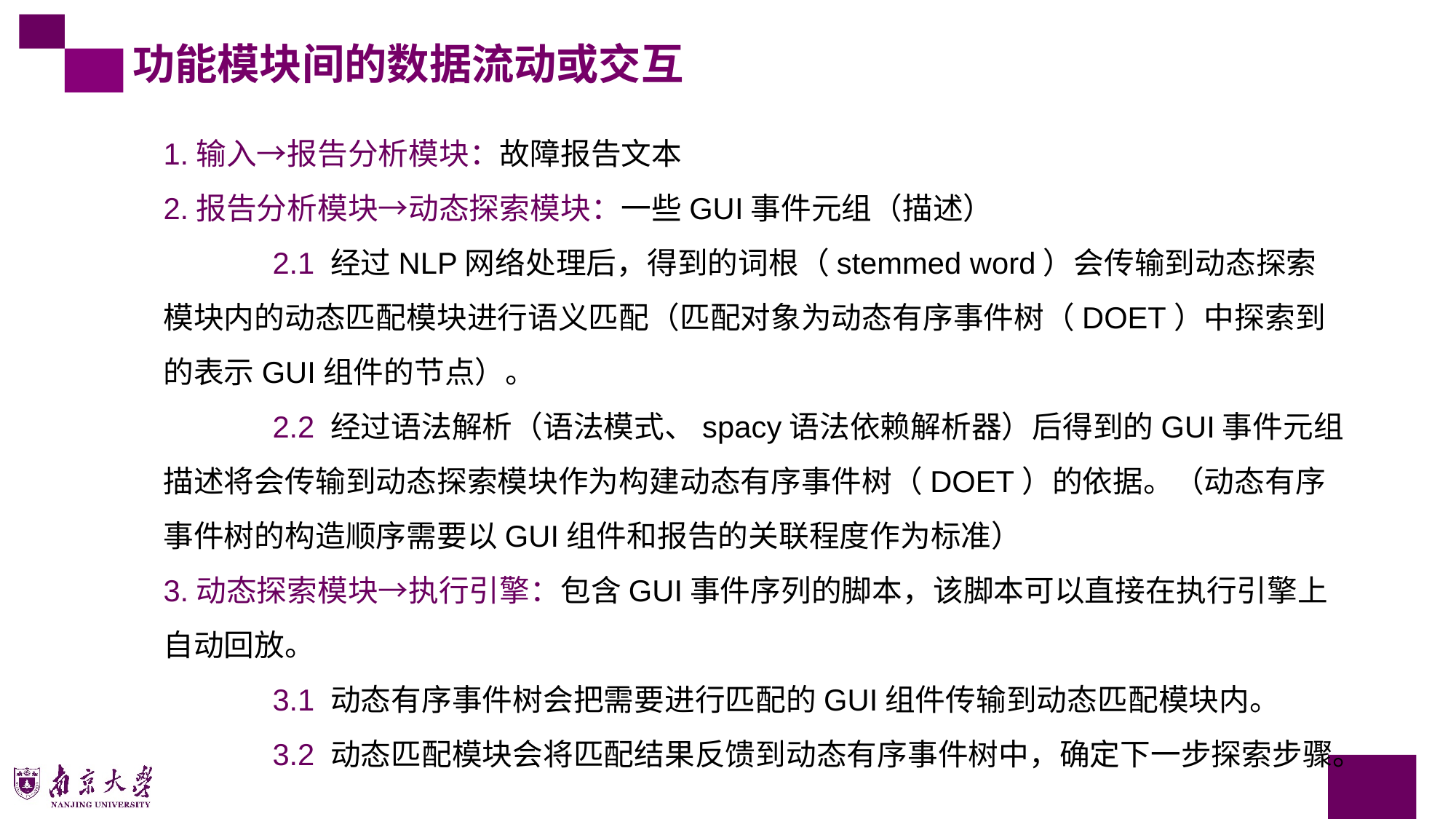

功能模块间的数据流动或交互
1.输入→报告分析模块：故障报告文本
2.报告分析模块→动态探索模块：一些GUI事件元组（描述）
	2.1 经过NLP网络处理后，得到的词根（stemmed word）会传输到动态探索模块内的动态匹配模块进行语义匹配（匹配对象为动态有序事件树（DOET）中探索到的表示GUI组件的节点）。
	2.2 经过语法解析（语法模式、spacy语法依赖解析器）后得到的GUI事件元组描述将会传输到动态探索模块作为构建动态有序事件树（DOET）的依据。（动态有序事件树的构造顺序需要以GUI组件和报告的关联程度作为标准）
3.动态探索模块→执行引擎：包含GUI事件序列的脚本，该脚本可以直接在执行引擎上自动回放。
	3.1 动态有序事件树会把需要进行匹配的GUI组件传输到动态匹配模块内。
	3.2 动态匹配模块会将匹配结果反馈到动态有序事件树中，确定下一步探索步骤。

7